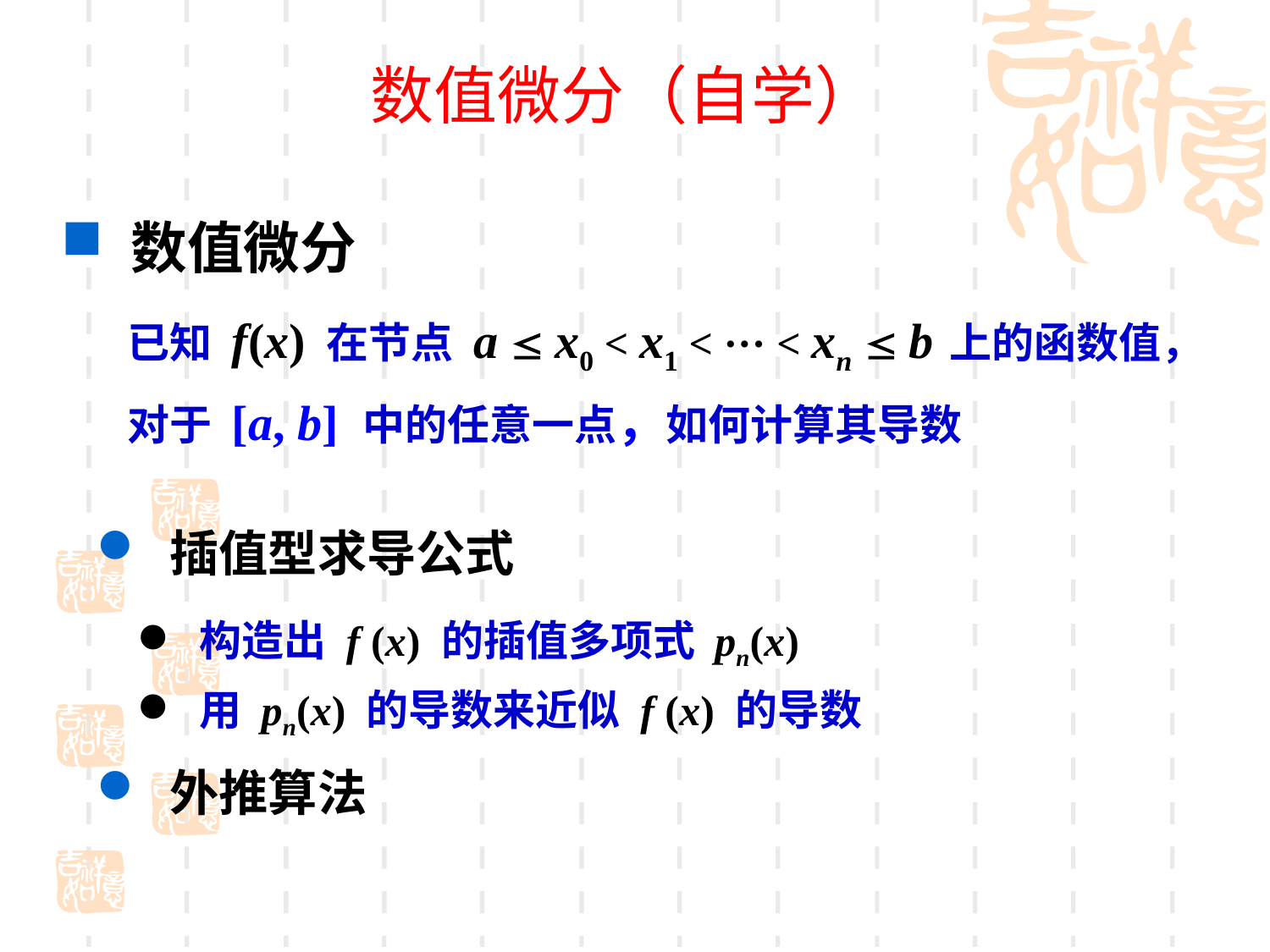

# 数值微分（自学）
 数值微分
已知 f(x) 在节点 a ≤ x0 < x1 < ··· < xn ≤ b 上的函数值，
对于 [a, b] 中的任意一点，如何计算其导数
 插值型求导公式
 构造出 f (x) 的插值多项式 pn(x)
 用 pn(x) 的导数来近似 f (x) 的导数
 外推算法